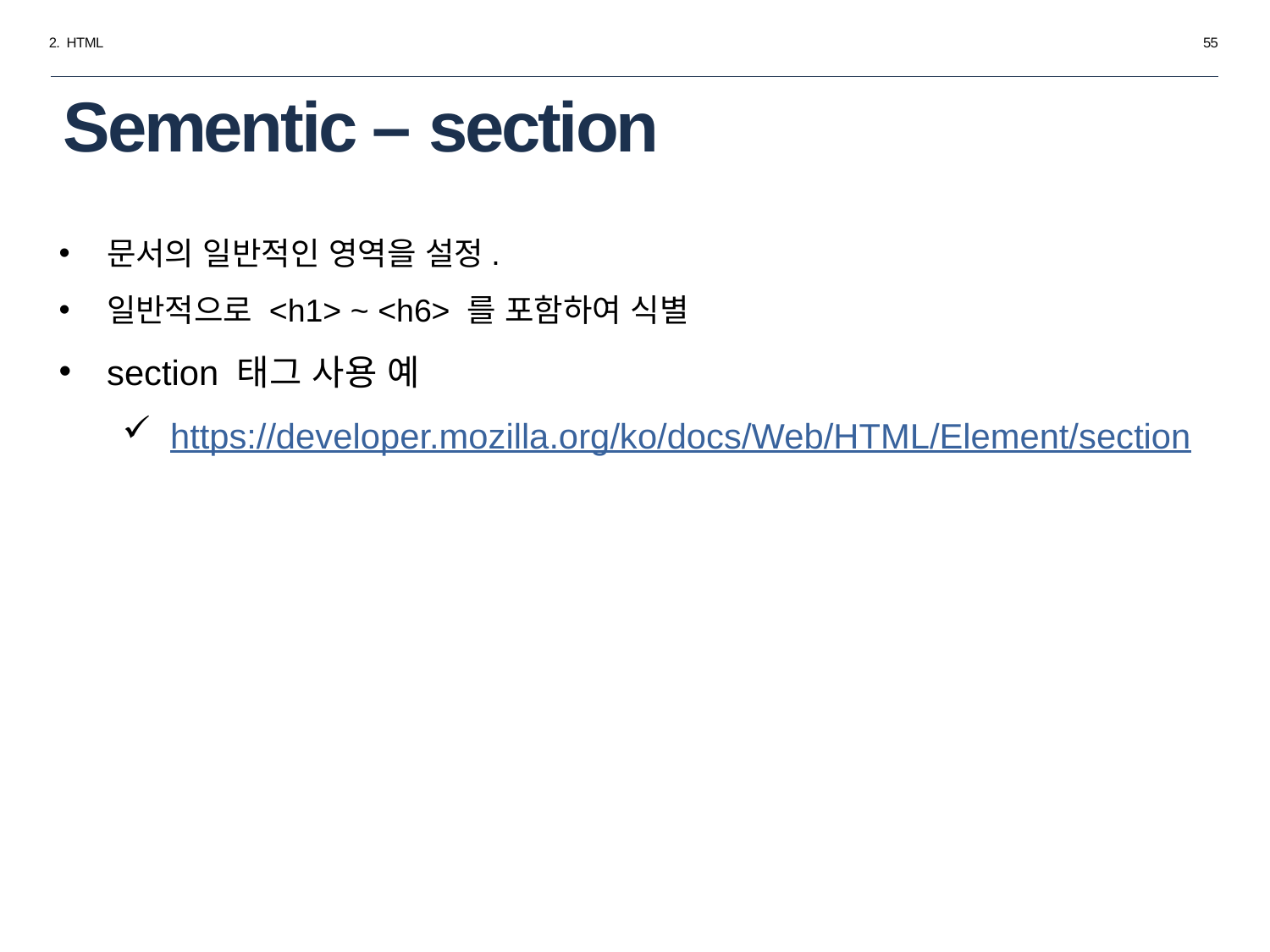

2.  HTML
55
# Sementic – section
문서의 일반적인 영역을 설정.
일반적으로 <h1> ~ <h6> 를 포함하여 식별
section 태그 사용 예
https://developer.mozilla.org/ko/docs/Web/HTML/Element/section